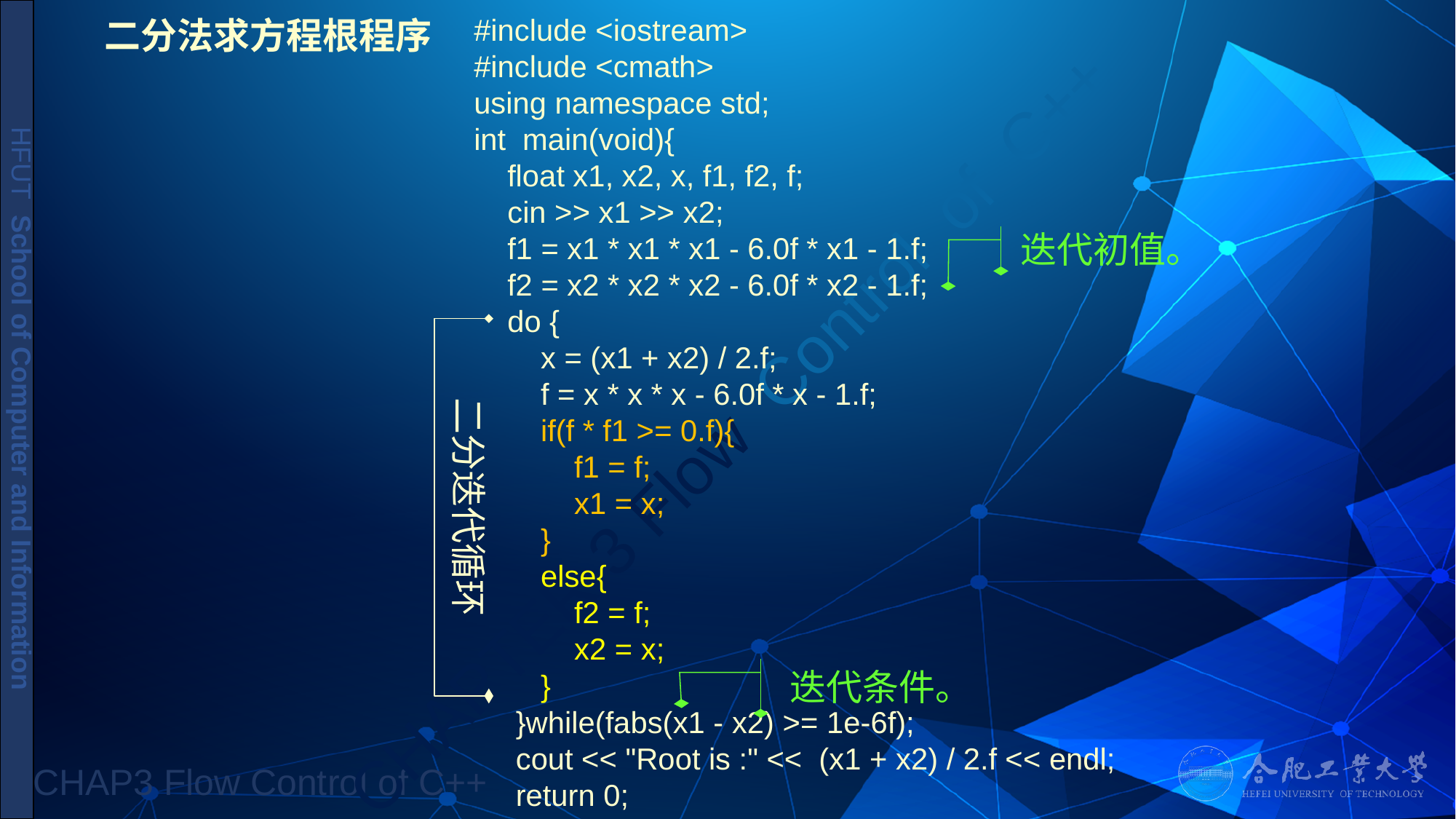

# 二分法求方程根程序
#include <iostream>
#include <cmath>
using namespace std;
int  main(void){
    float x1, x2, x, f1, f2, f;
    cin >> x1 >> x2;
    f1 = x1 * x1 * x1 - 6.0f * x1 - 1.f;
    f2 = x2 * x2 * x2 - 6.0f * x2 - 1.f;
    do {
        x = (x1 + x2) / 2.f;
        f = x * x * x - 6.0f * x - 1.f;
        if(f * f1 >= 0.f){
            f1 = f;
            x1 = x;
        }
        else{
            f2 = f;
            x2 = x;
        }
     }while(fabs(x1 - x2) >= 1e-6f);
     cout << "Root is :" <<  (x1 + x2) / 2.f << endl;
     return 0;
}
迭代初值。
二分迭代循环
迭代条件。